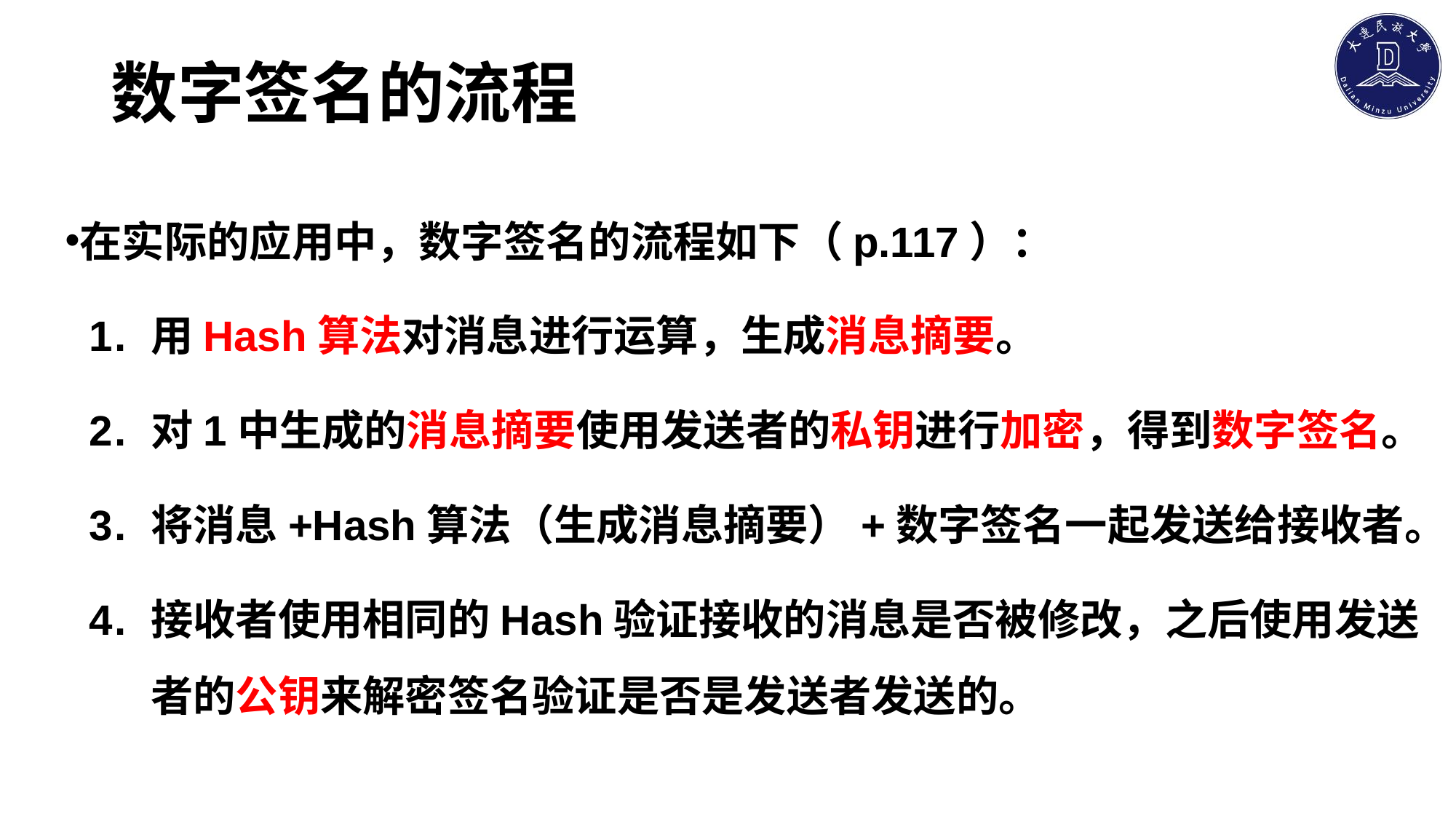

# 数字签名的流程
在实际的应用中，数字签名的流程如下（p.117）：
用Hash算法对消息进行运算，生成消息摘要。
对1中生成的消息摘要使用发送者的私钥进行加密，得到数字签名。
将消息+Hash算法（生成消息摘要）+数字签名一起发送给接收者。
接收者使用相同的Hash验证接收的消息是否被修改，之后使用发送者的公钥来解密签名验证是否是发送者发送的。